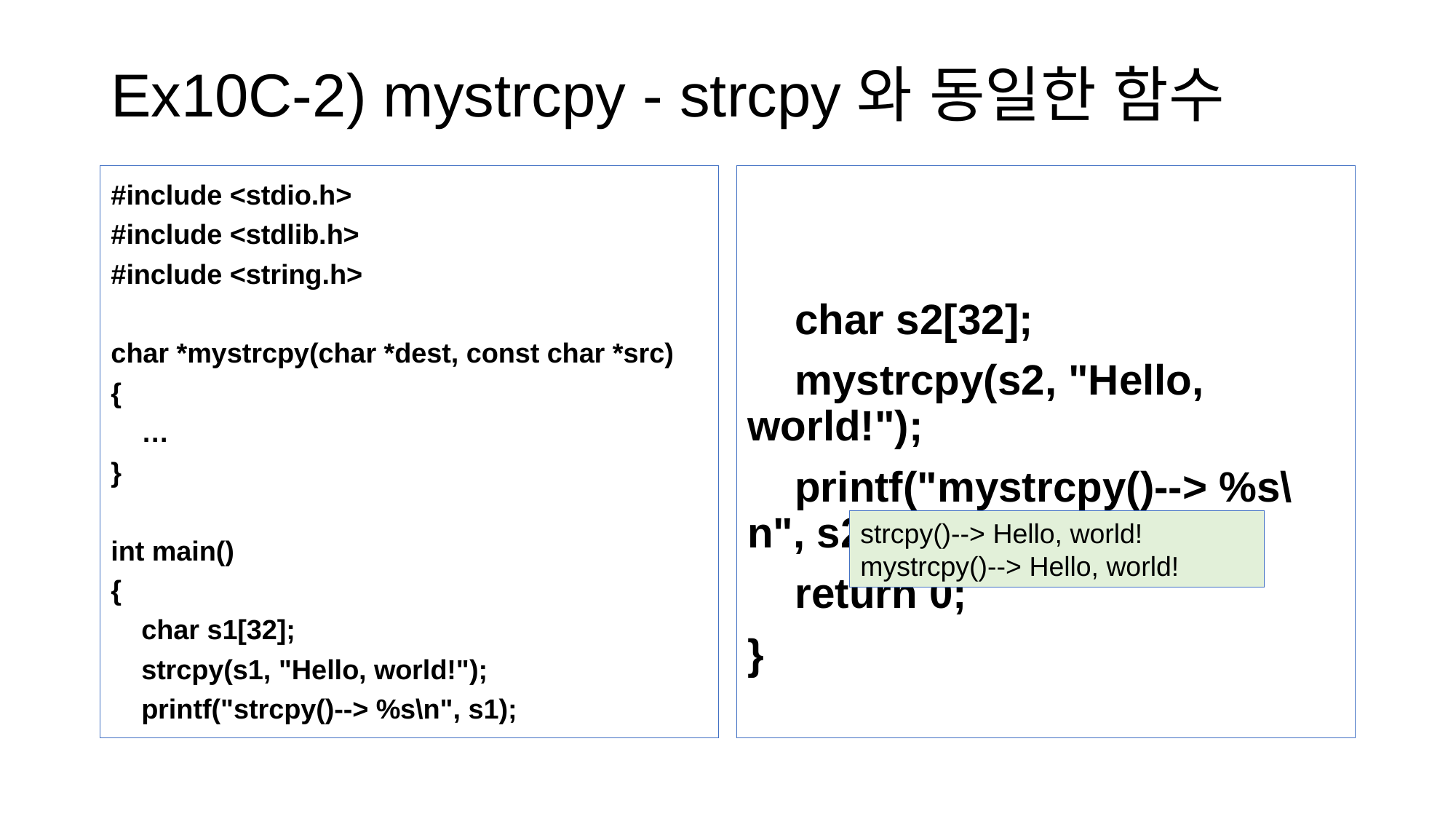

# Ex10C-2) mystrcpy - strcpy와 동일한 함수
#include <stdio.h>
#include <stdlib.h>
#include <string.h>

char *mystrcpy(char *dest, const char *src)
{
    …
}

int main()
{
    char s1[32];
    strcpy(s1, "Hello, world!");
    printf("strcpy()--> %s\n", s1);

    char s2[32];
    mystrcpy(s2, "Hello, world!");
    printf("mystrcpy()--> %s\n", s2);
    return 0;
}
strcpy()--> Hello, world!
mystrcpy()--> Hello, world!